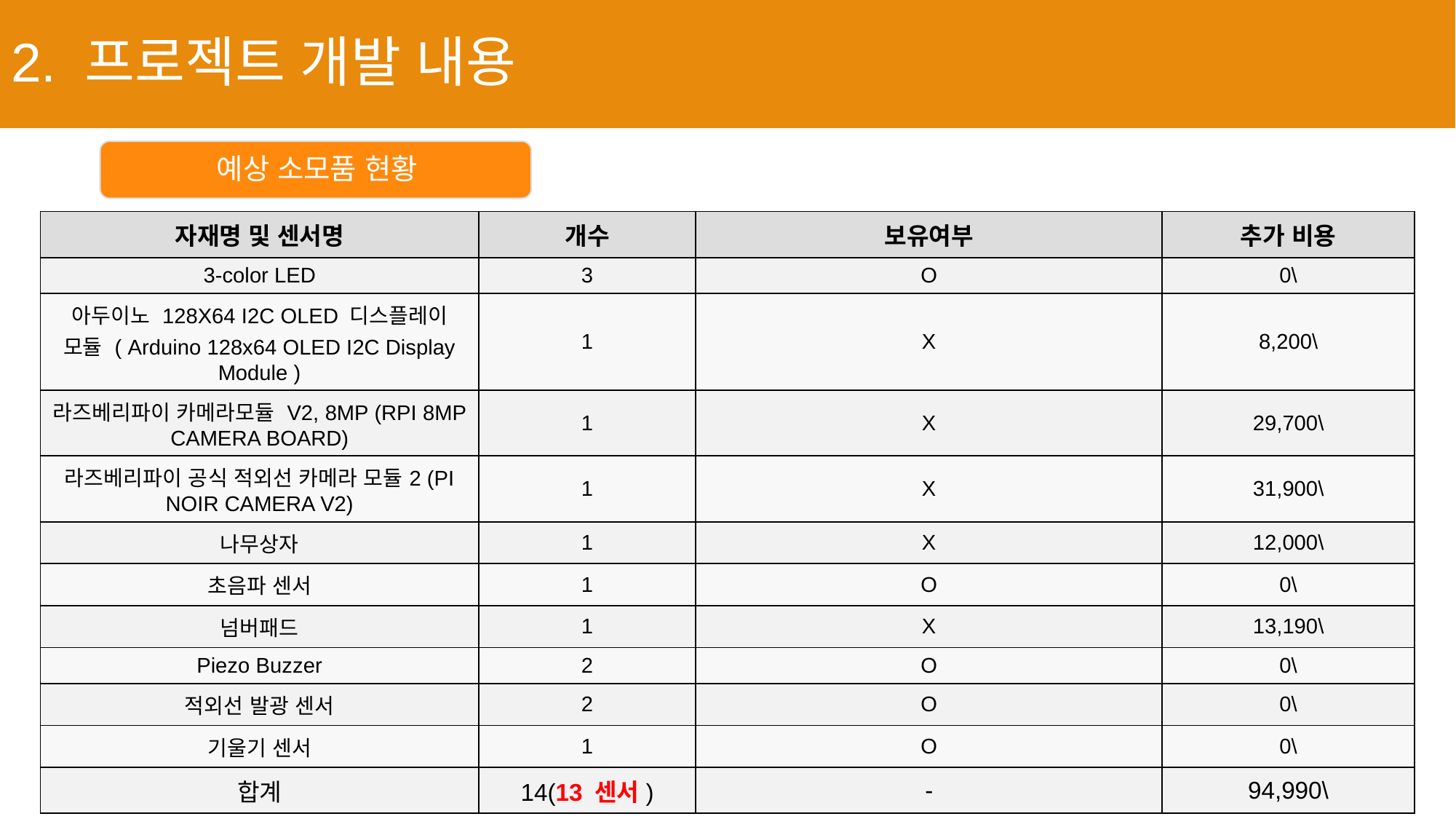

# 2. 프로젝트 개발 내용
예상 소모품 현황
| 자재명 및 센서명 | 개수 | 보유여부 | 추가 비용 |
| --- | --- | --- | --- |
| 3-color LED | 3 | O | 0\ |
| 아두이노 128X64 I2C OLED 디스플레이 모듈 ( Arduino 128x64 OLED I2C Display Module ) | 1 | X | 8,200\ |
| 라즈베리파이 카메라모듈 V2, 8MP (RPI 8MP CAMERA BOARD) | 1 | X | 29,700\ |
| 라즈베리파이 공식 적외선 카메라 모듈2 (PI NOIR CAMERA V2) | 1 | X | 31,900\ |
| 나무상자 | 1 | X | 12,000\ |
| 초음파 센서 | 1 | O | 0\ |
| 넘버패드 | 1 | X | 13,190\ |
| Piezo Buzzer | 2 | O | 0\ |
| 적외선 발광 센서 | 2 | O | 0\ |
| 기울기 센서 | 1 | O | 0\ |
| 합계 | 14(13 센서) | - | 94,990\ |
가천대학교 임베디드 응용프로그래밍
5